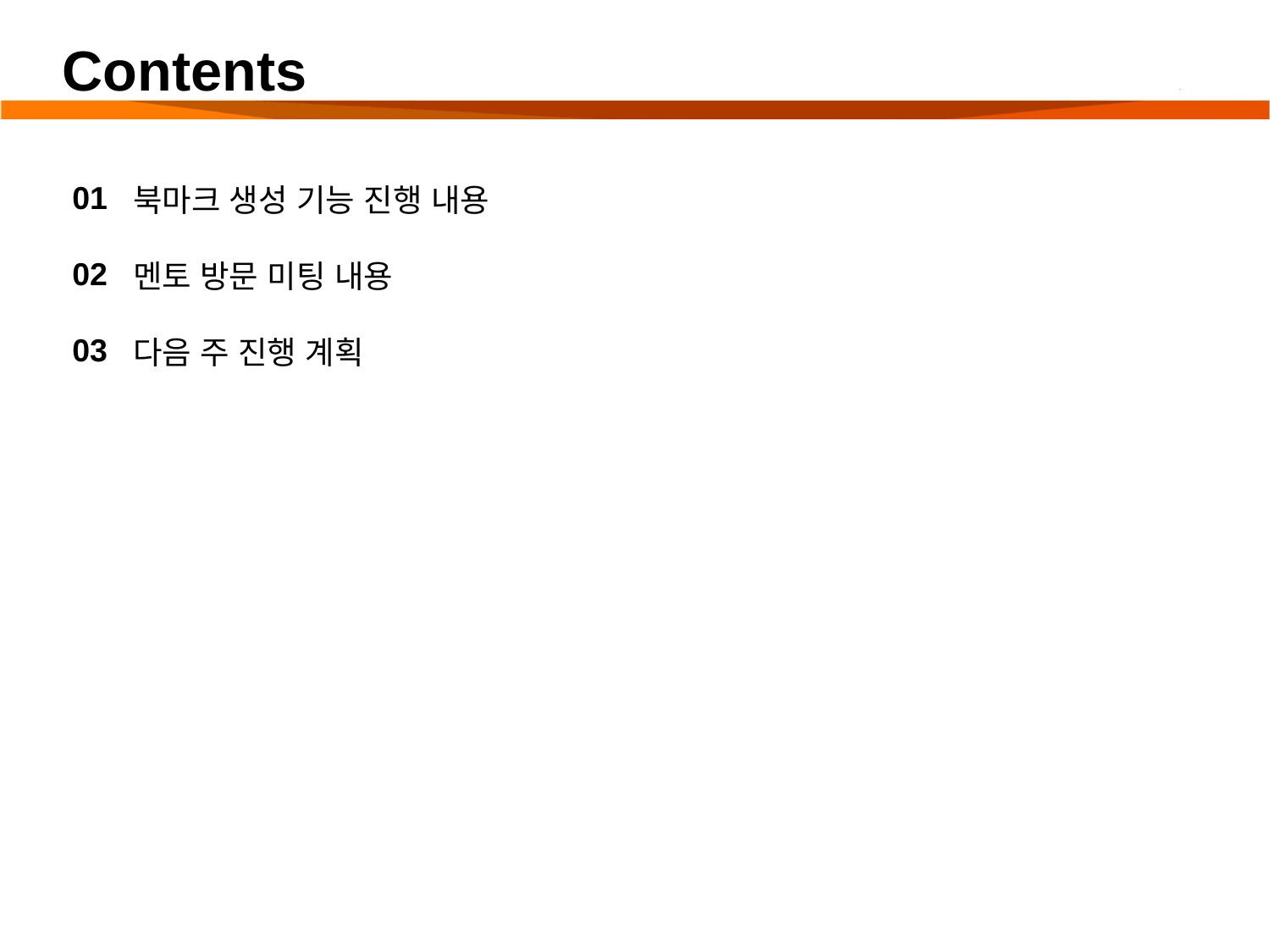

# Contents
01

02

03

북마크 생성 기능 진행 내용

멘토 방문 미팅 내용

다음 주 진행 계획